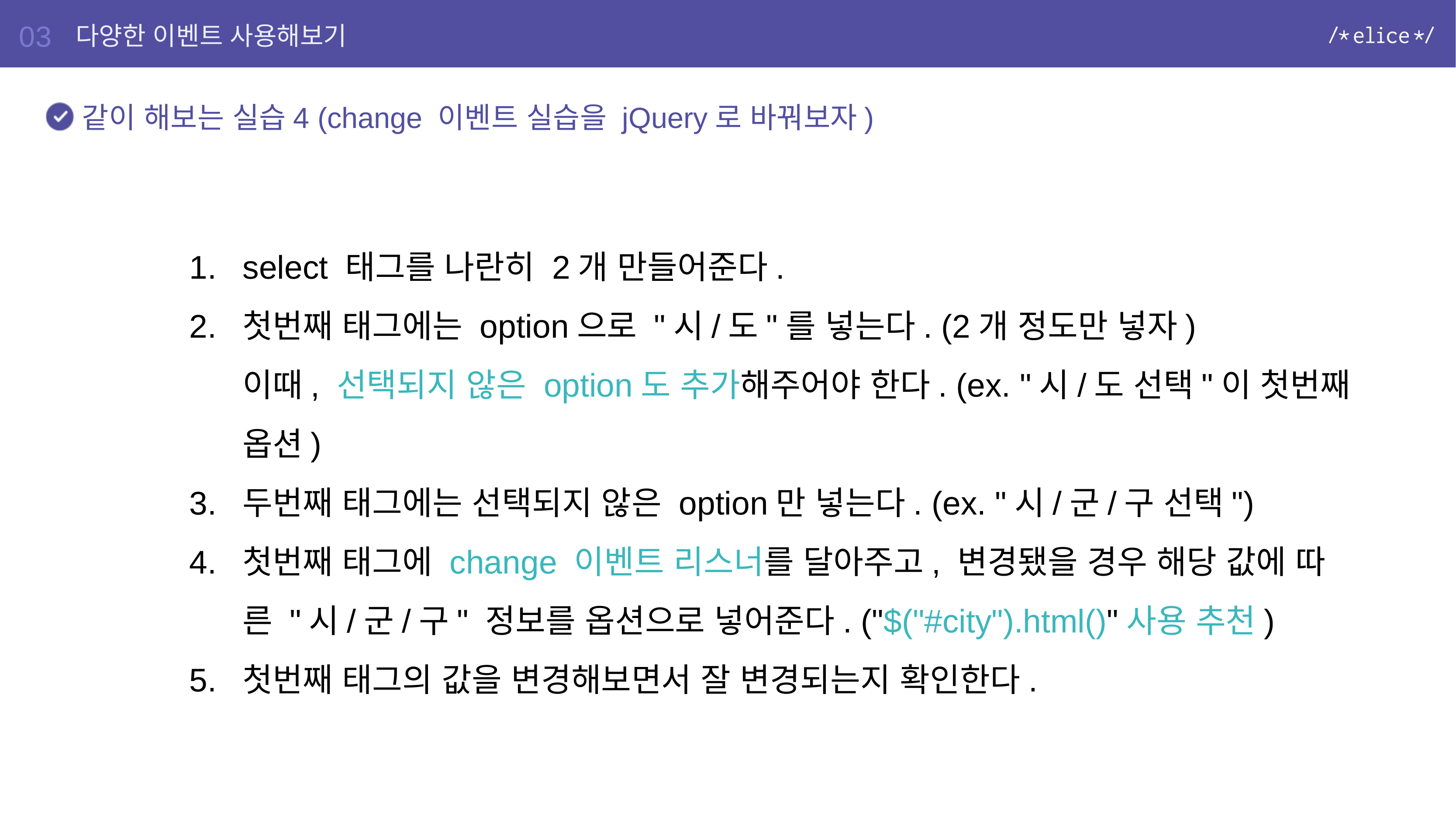

03
다양한 이벤트 사용해보기
같이 해보는 실습4 (change 이벤트 실습을 jQuery로 바꿔보자)
select 태그를 나란히 2개 만들어준다.
첫번째 태그에는 option으로 "시/도"를 넣는다. (2개 정도만 넣자)
이때, 선택되지 않은 option도 추가해주어야 한다. (ex. "시/도 선택"이 첫번째 옵션)
두번째 태그에는 선택되지 않은 option만 넣는다. (ex. "시/군/구 선택")
첫번째 태그에 change 이벤트 리스너를 달아주고, 변경됐을 경우 해당 값에 따른 "시/군/구" 정보를 옵션으로 넣어준다. ("$("#city").html()"사용 추천)
첫번째 태그의 값을 변경해보면서 잘 변경되는지 확인한다.